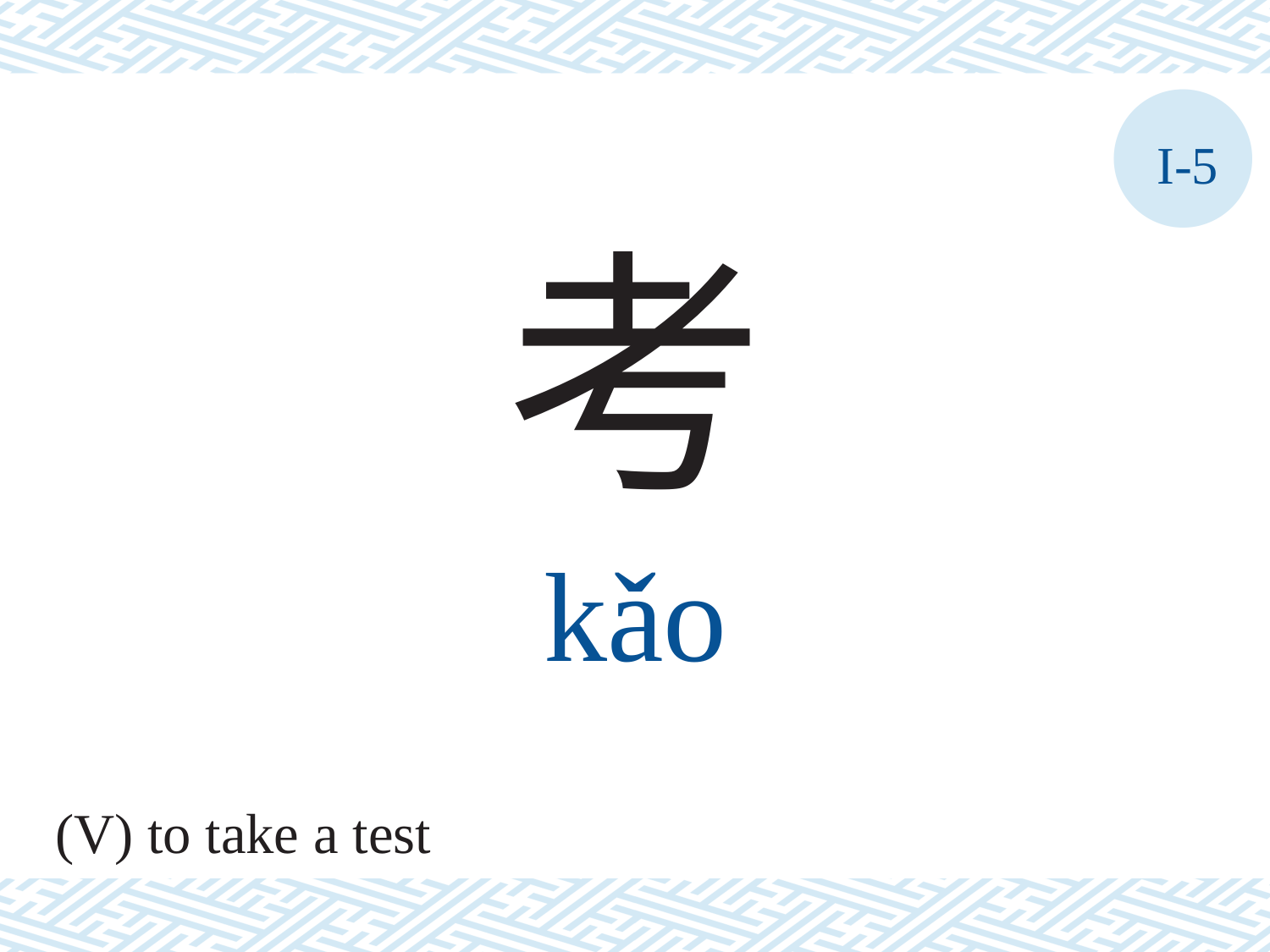

I-5
考
kǎo
(V) to take a test